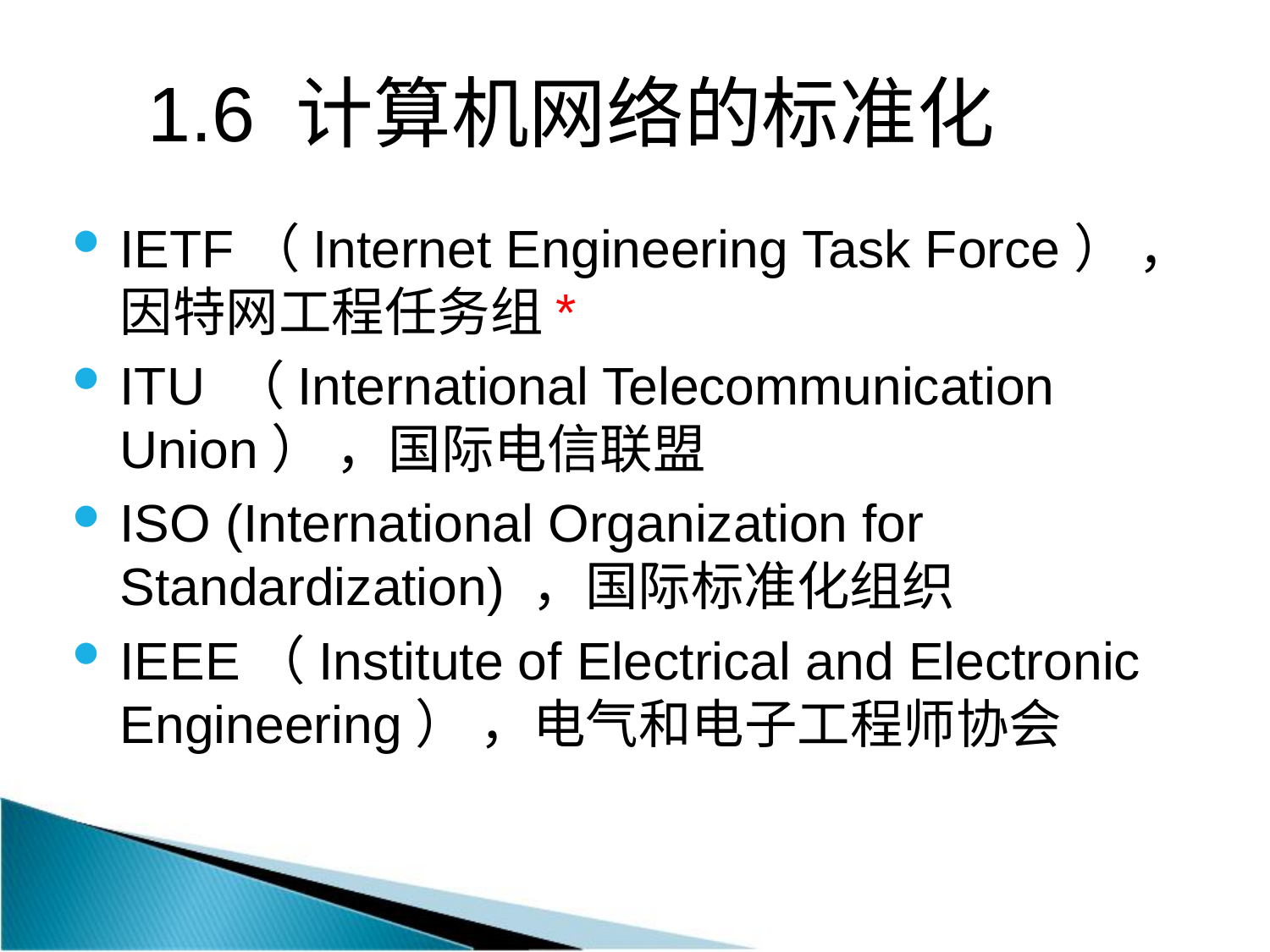

1.6 计算机网络的标准化
IETF（Internet Engineering Task Force） ，因特网工程任务组*
ITU （International Telecommunication Union） ，国际电信联盟
ISO (International Organization for Standardization) ，国际标准化组织
IEEE（Institute of Electrical and Electronic Engineering） ，电气和电子工程师协会